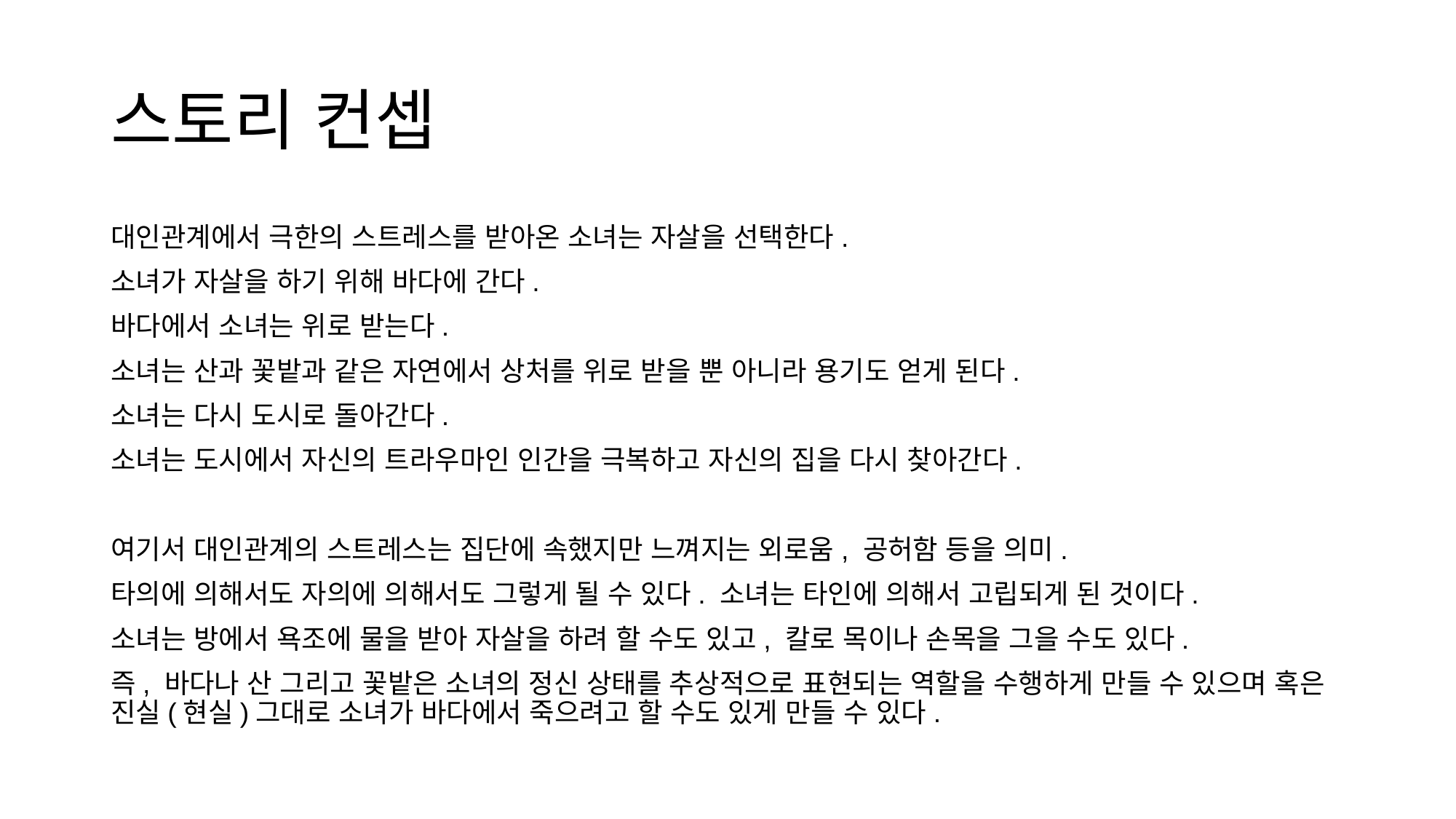

# 스토리 컨셉
대인관계에서 극한의 스트레스를 받아온 소녀는 자살을 선택한다.
소녀가 자살을 하기 위해 바다에 간다.
바다에서 소녀는 위로 받는다.
소녀는 산과 꽃밭과 같은 자연에서 상처를 위로 받을 뿐 아니라 용기도 얻게 된다.
소녀는 다시 도시로 돌아간다.
소녀는 도시에서 자신의 트라우마인 인간을 극복하고 자신의 집을 다시 찾아간다.

여기서 대인관계의 스트레스는 집단에 속했지만 느껴지는 외로움, 공허함 등을 의미.
타의에 의해서도 자의에 의해서도 그렇게 될 수 있다. 소녀는 타인에 의해서 고립되게 된 것이다.
소녀는 방에서 욕조에 물을 받아 자살을 하려 할 수도 있고, 칼로 목이나 손목을 그을 수도 있다.
즉, 바다나 산 그리고 꽃밭은 소녀의 정신 상태를 추상적으로 표현되는 역할을 수행하게 만들 수 있으며 혹은 진실(현실)그대로 소녀가 바다에서 죽으려고 할 수도 있게 만들 수 있다.